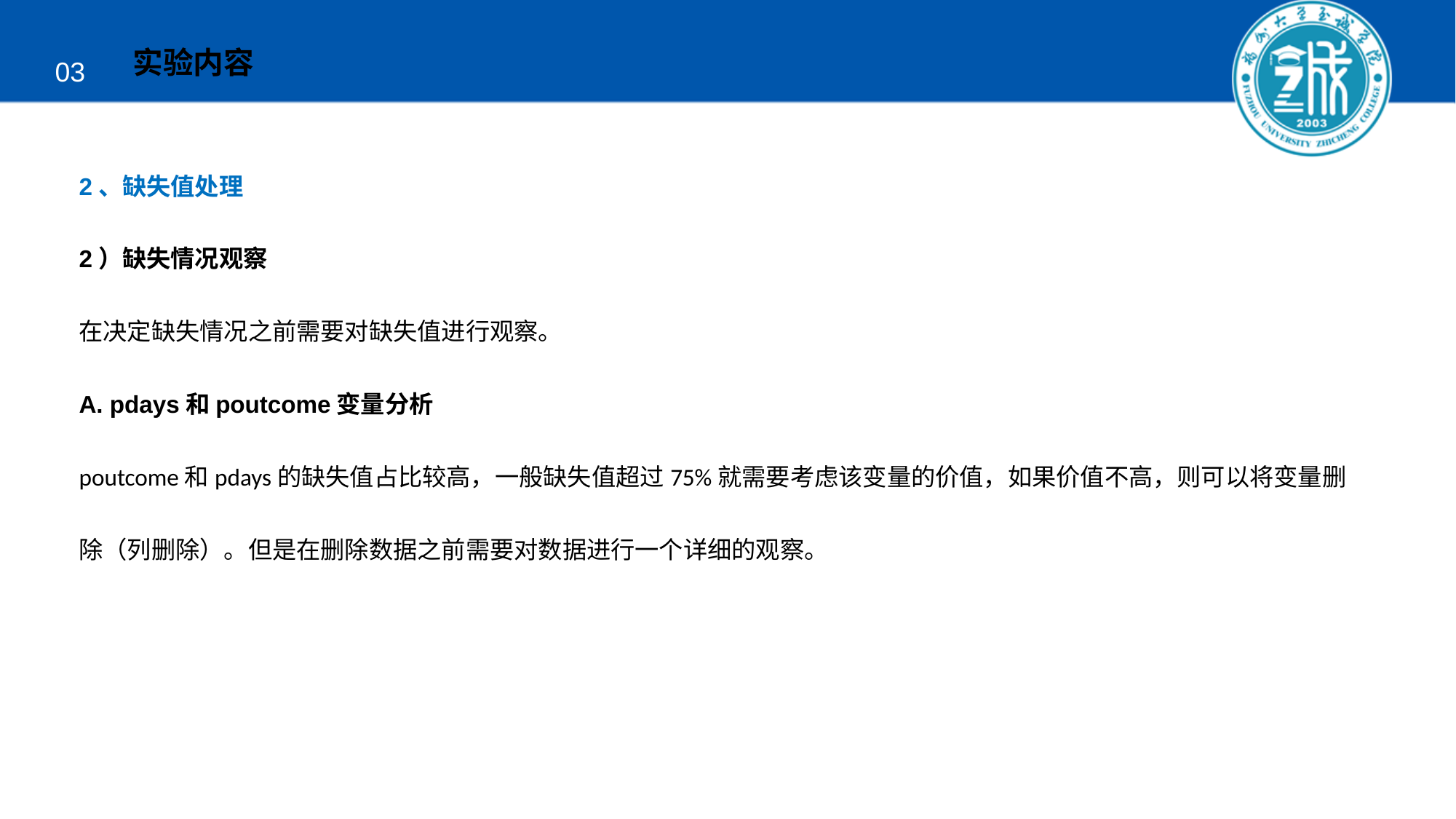

实验内容
03
2、缺失值处理
2）缺失情况观察
在决定缺失情况之前需要对缺失值进行观察。
A. pdays和poutcome变量分析
poutcome和pdays的缺失值占比较高，一般缺失值超过75%就需要考虑该变量的价值，如果价值不高，则可以将变量删除（列删除）。但是在删除数据之前需要对数据进行一个详细的观察。